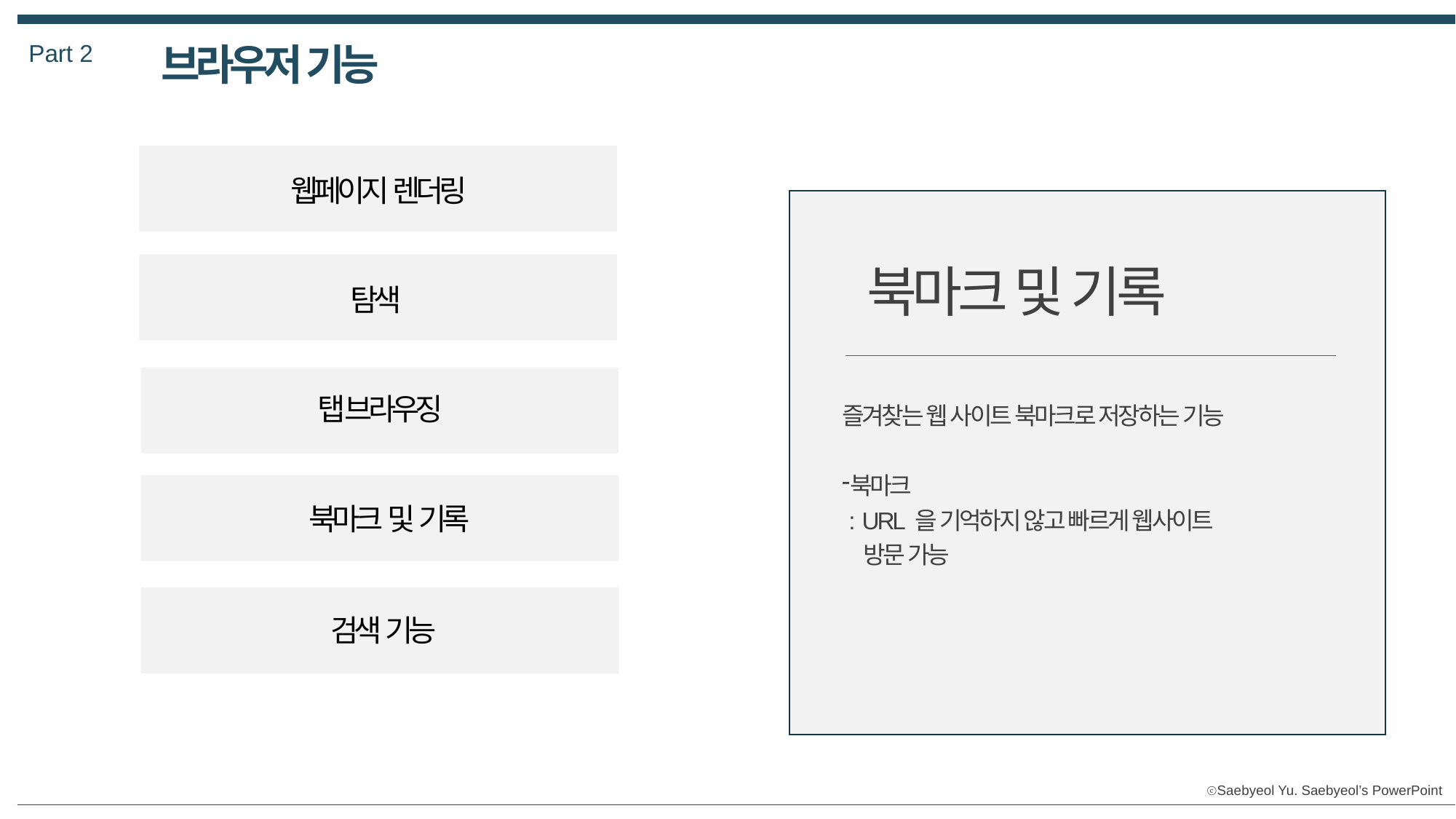

Part 2
브라우저 기능

웹페이지  렌더링

북마크 및 기록

탐색

탭 브라우징
즐겨찾는 웹 사이트 북마크로 저장하는 기능

북마크
 :  URL 을 기억하지 않고 빠르게 웹사이트
   방문 가능

북마크  및  기록

검색  기능